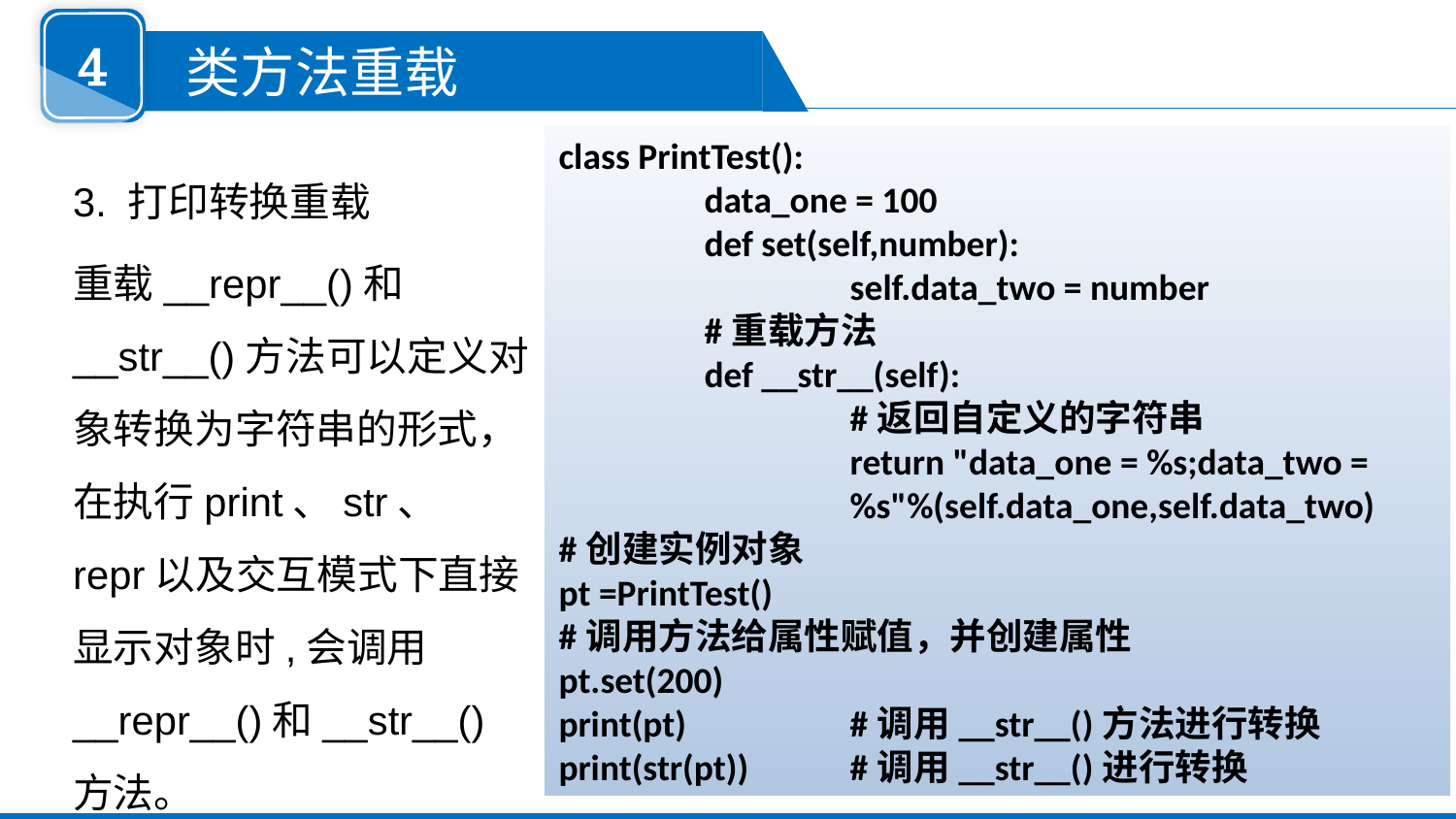

4

  类方法重载
class PrintTest():
	data_one = 100
	def set(self,number):
		self.data_two = number
	#重载方法
	def __str__(self):
		#返回自定义的字符串
		return "data_one = %s;data_two = 			%s"%(self.data_one,self.data_two)
#创建实例对象
pt =PrintTest()
#调用方法给属性赋值，并创建属性
pt.set(200)
print(pt)           	#调用__str__()方法进行转换
print(str(pt))     	#调用__str__()进行转换
3. 打印转换重载
重载__repr__()和__str__()方法可以定义对象转换为字符串的形式，在执行print、str、
repr以及交互模式下直接显示对象时,会调用__repr__()和__str__()方法。